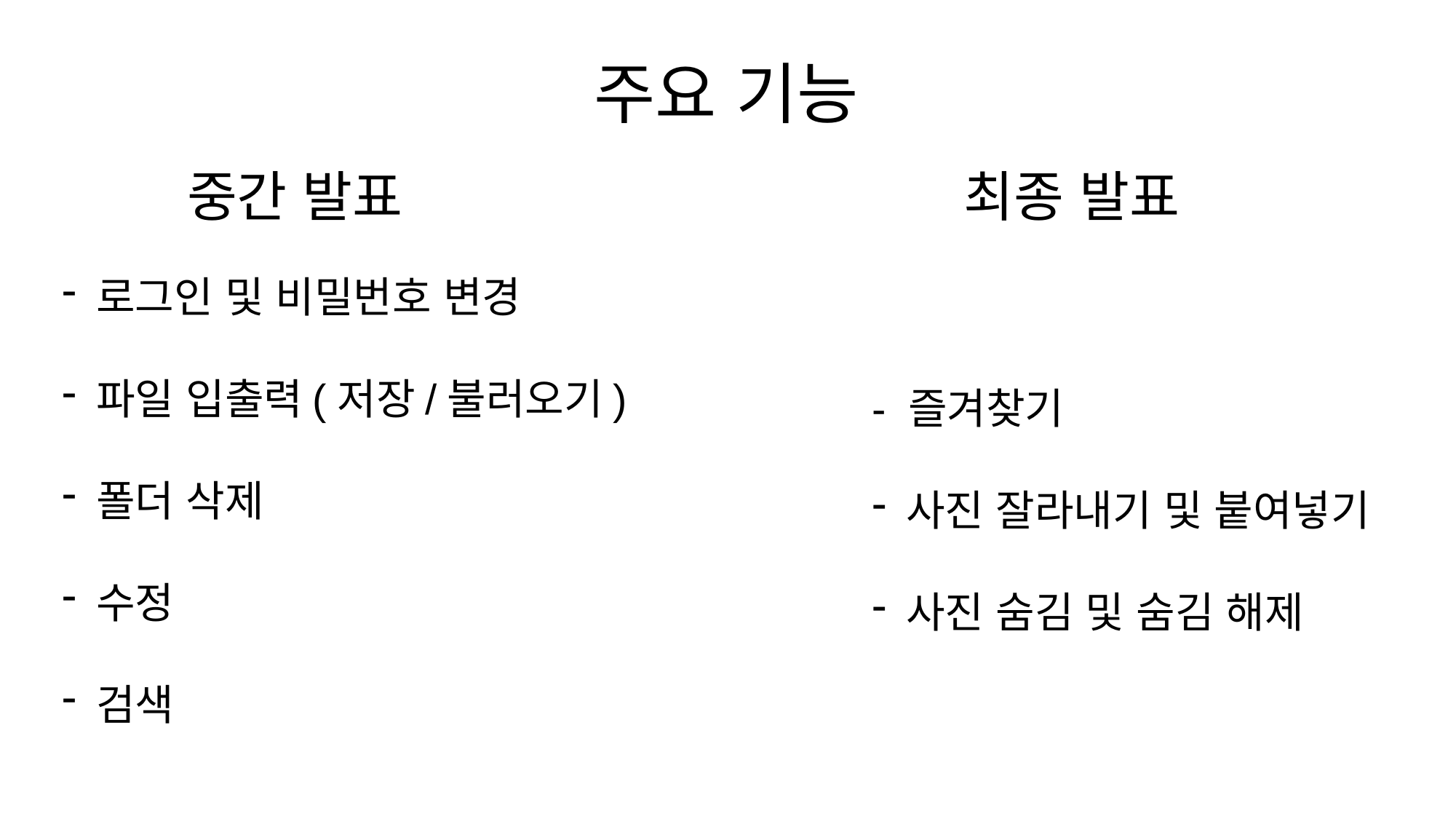

주요 기능
최종 발표
중간 발표
로그인 및 비밀번호 변경

파일 입출력(저장/불러오기)

폴더 삭제

수정

검색

- 즐겨찾기

사진 잘라내기 및 붙여넣기

사진 숨김 및 숨김 해제